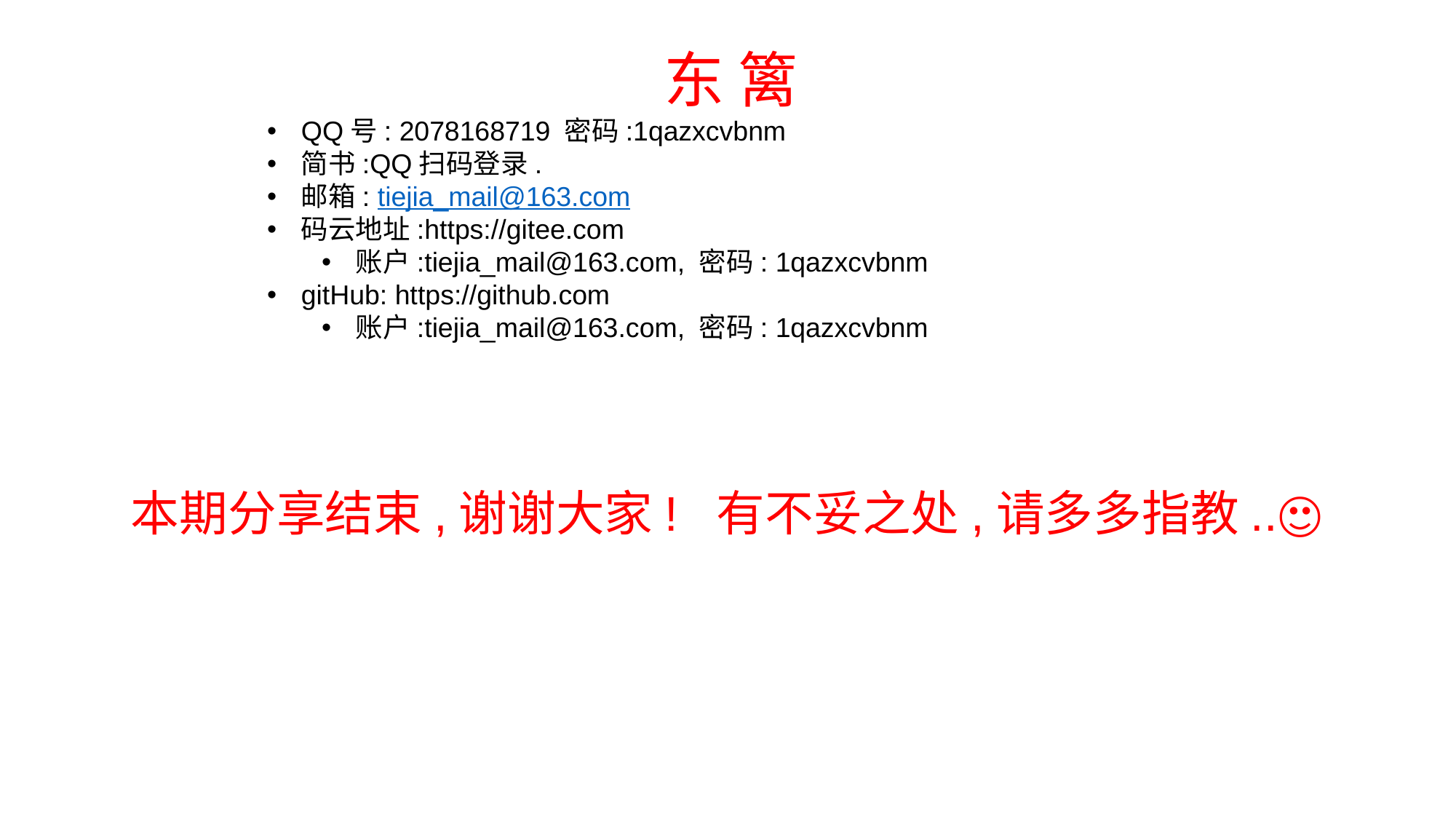

东 篱
QQ号: 2078168719 密码:1qazxcvbnm
简书:QQ扫码登录.
邮箱: tiejia_mail@163.com
码云地址:https://gitee.com
账户:tiejia_mail@163.com, 密码: 1qazxcvbnm
gitHub: https://github.com
账户:tiejia_mail@163.com, 密码: 1qazxcvbnm
本期分享结束,谢谢大家!  有不妥之处,请多多指教..🙂